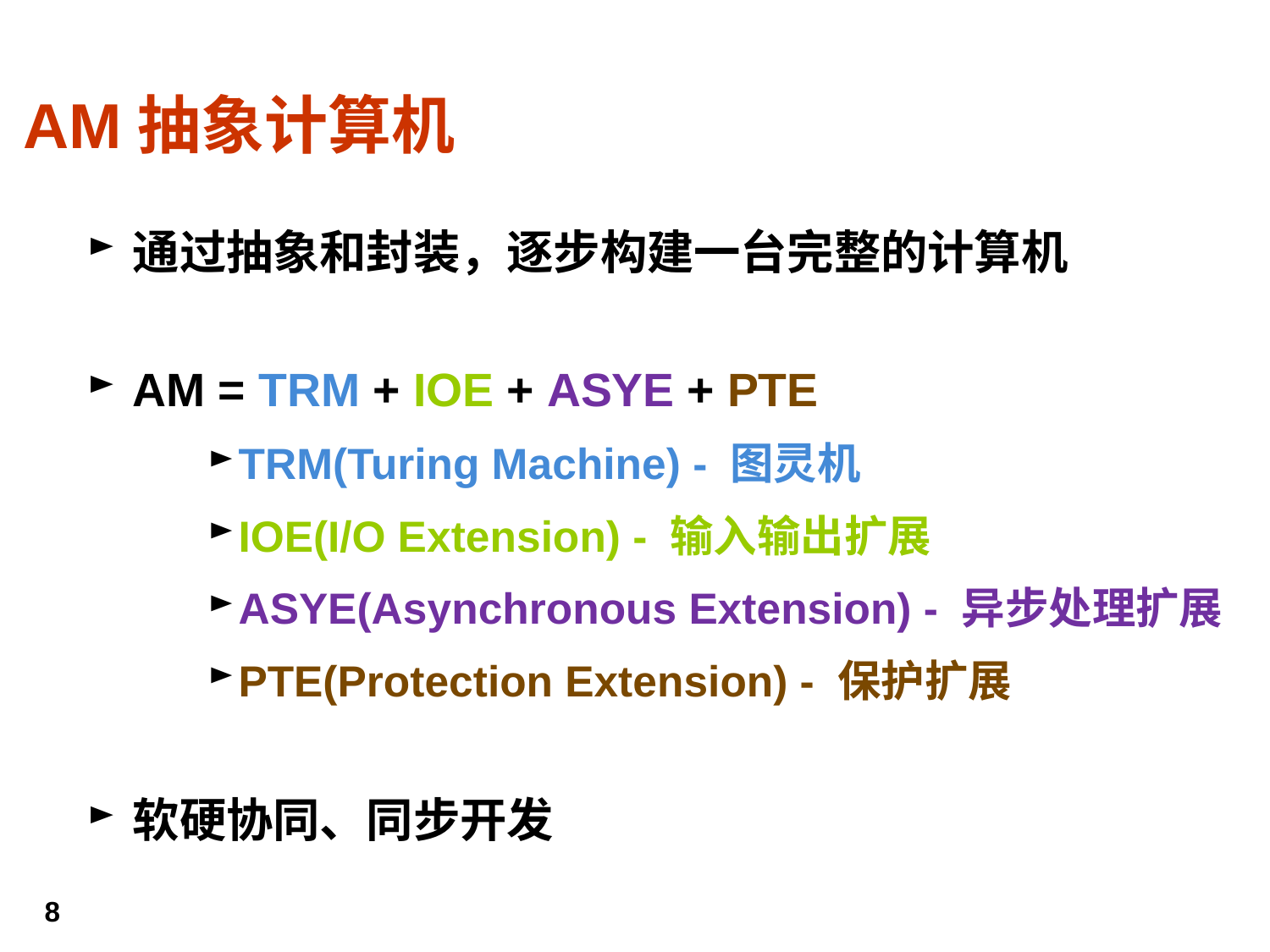

# AM抽象计算机
通过抽象和封装，逐步构建一台完整的计算机

AM = TRM + IOE + ASYE + PTE
TRM(Turing Machine) - 图灵机
IOE(I/O Extension) - 输入输出扩展
ASYE(Asynchronous Extension) - 异步处理扩展
PTE(Protection Extension) - 保护扩展

软硬协同、同步开发
8